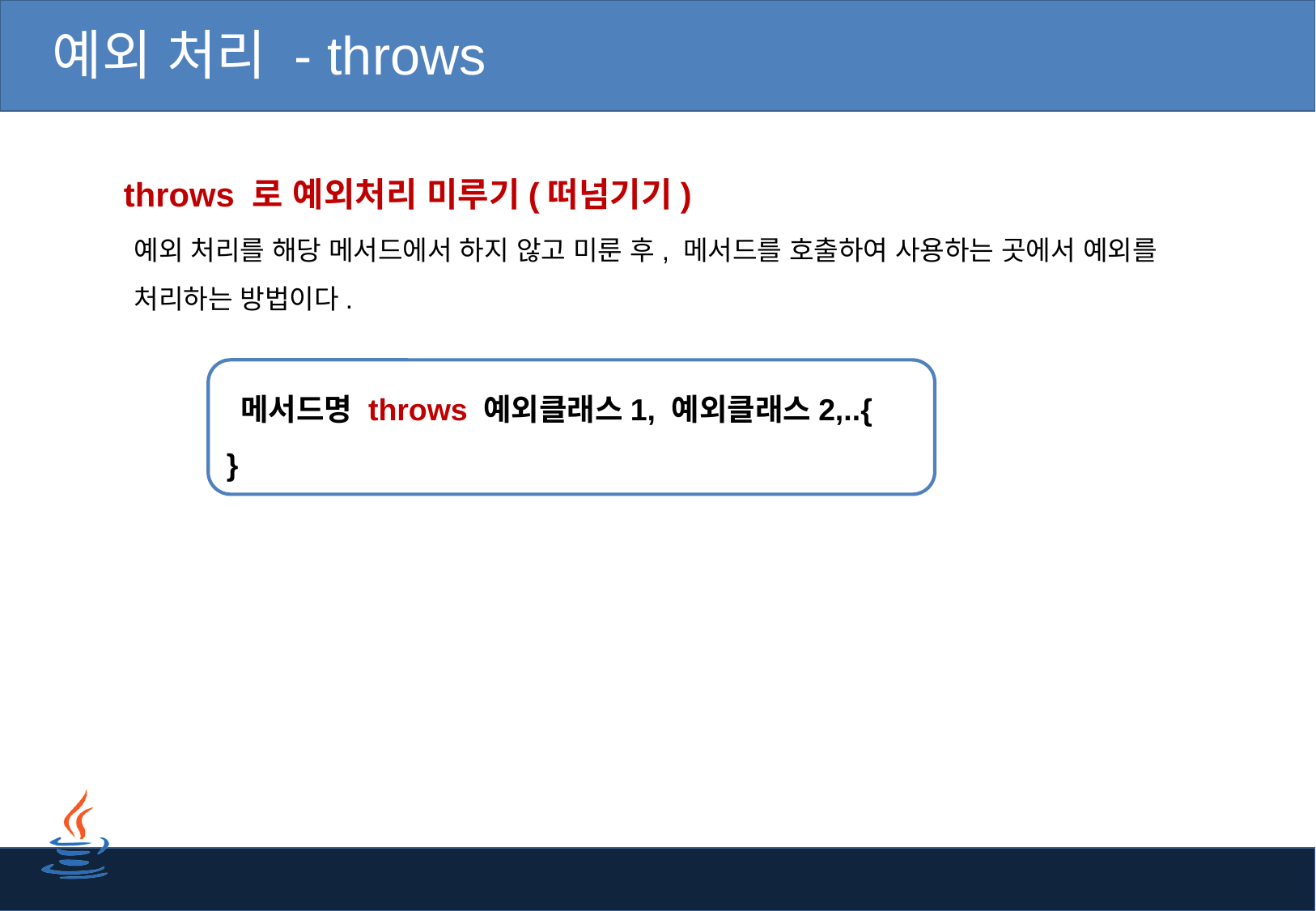

예외 처리 - throws
   throws 로 예외처리 미루기(떠넘기기)
예외 처리를 해당 메서드에서 하지 않고 미룬 후, 메서드를 호출하여 사용하는 곳에서 예외를 처리하는 방법이다.
 메서드명 throws 예외클래스1, 예외클래스2,..{
}